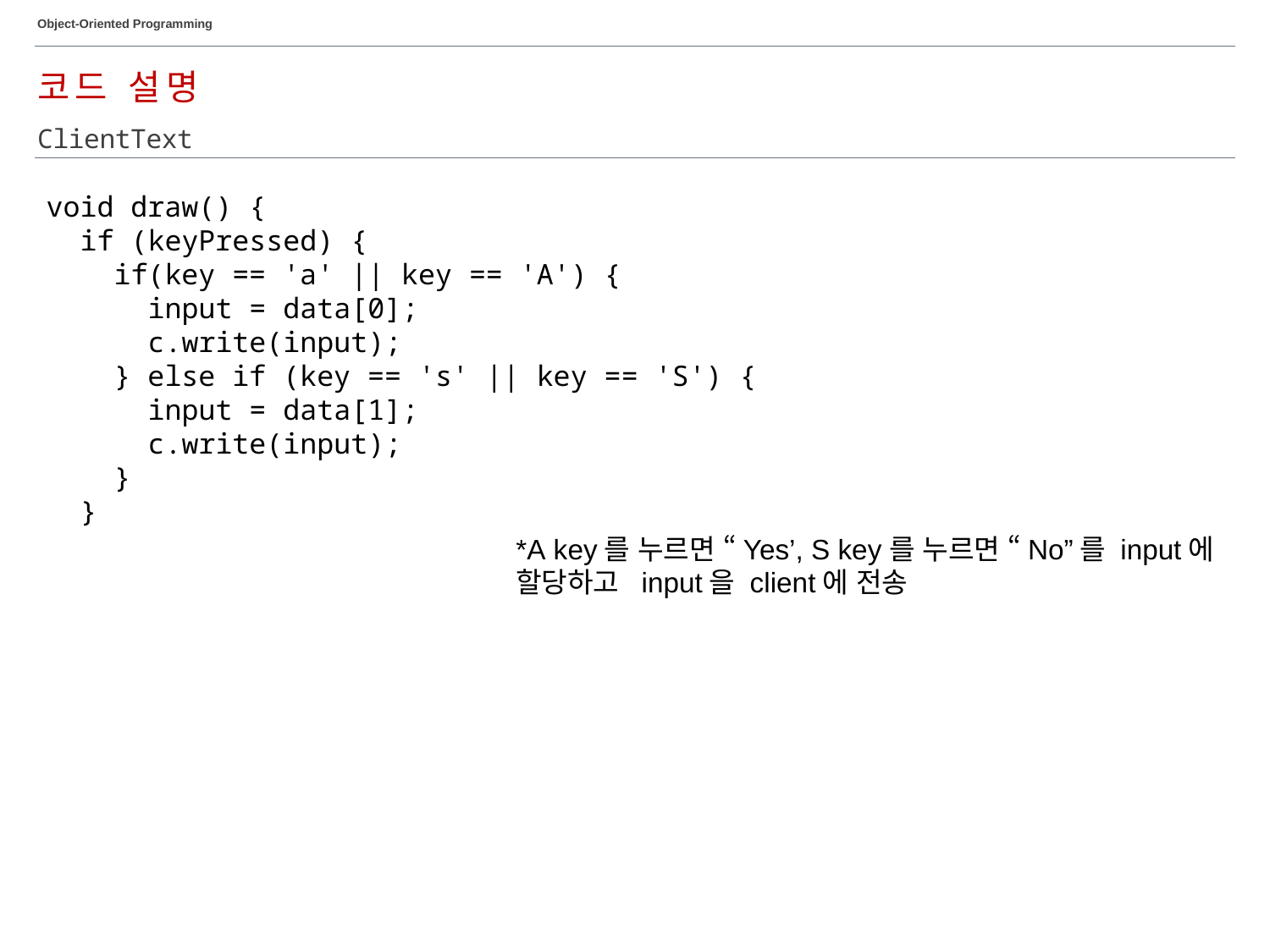

Object-Oriented Programming
코드 설명
ClientText
void draw() {
  if (keyPressed) {
    if(key == 'a' || key == 'A') {
      input = data[0];
      c.write(input);
    } else if (key == 's' || key == 'S') {
      input = data[1];
      c.write(input);
    }
  }

*A key를 누르면 “Yes’, S key를 누르면 “No”를 input에 할당하고  input을 client에 전송